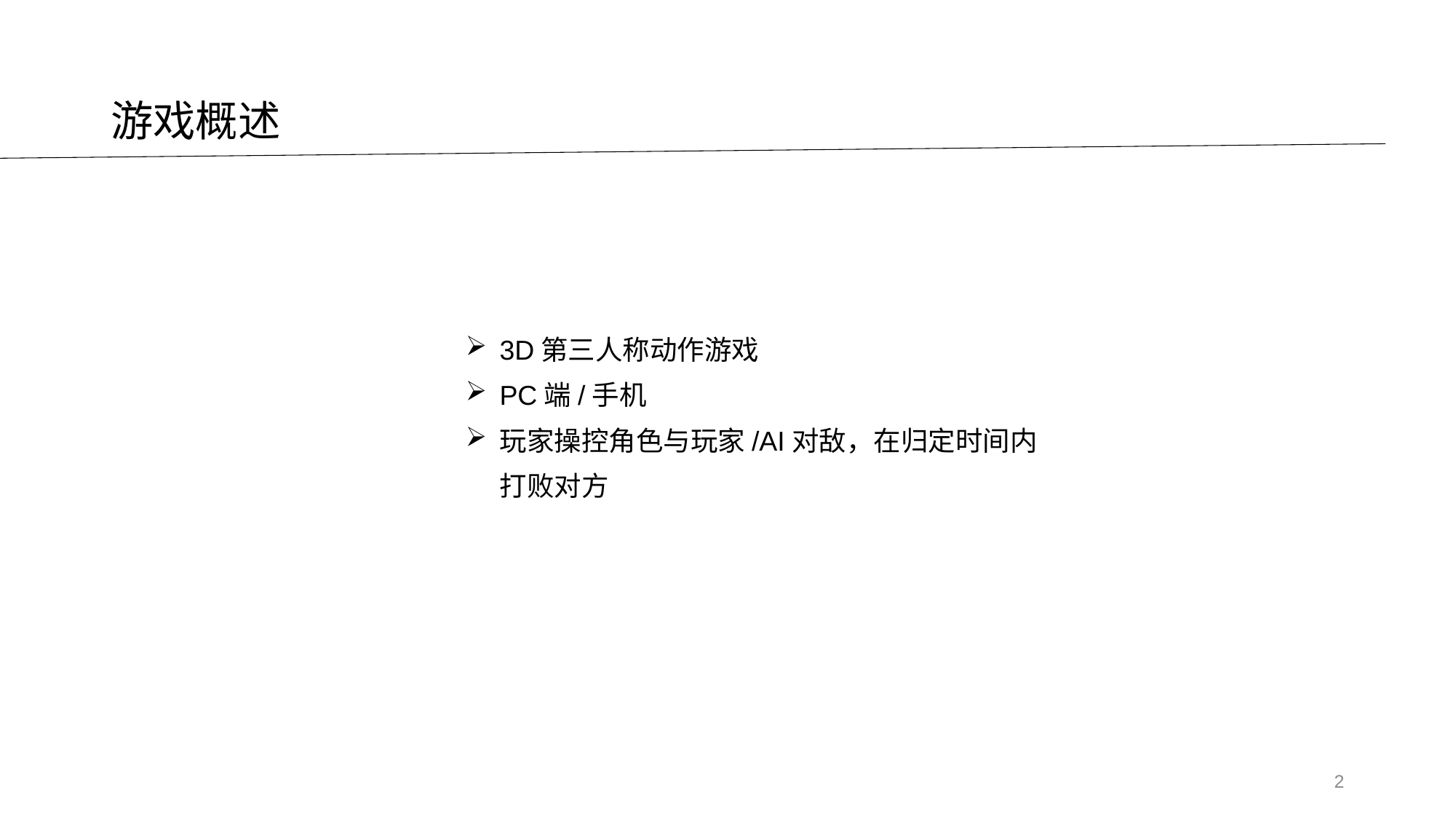

# 游戏概述
3D第三人称动作游戏
PC端/手机
玩家操控角色与玩家/AI对敌，在归定时间内打败对方
2